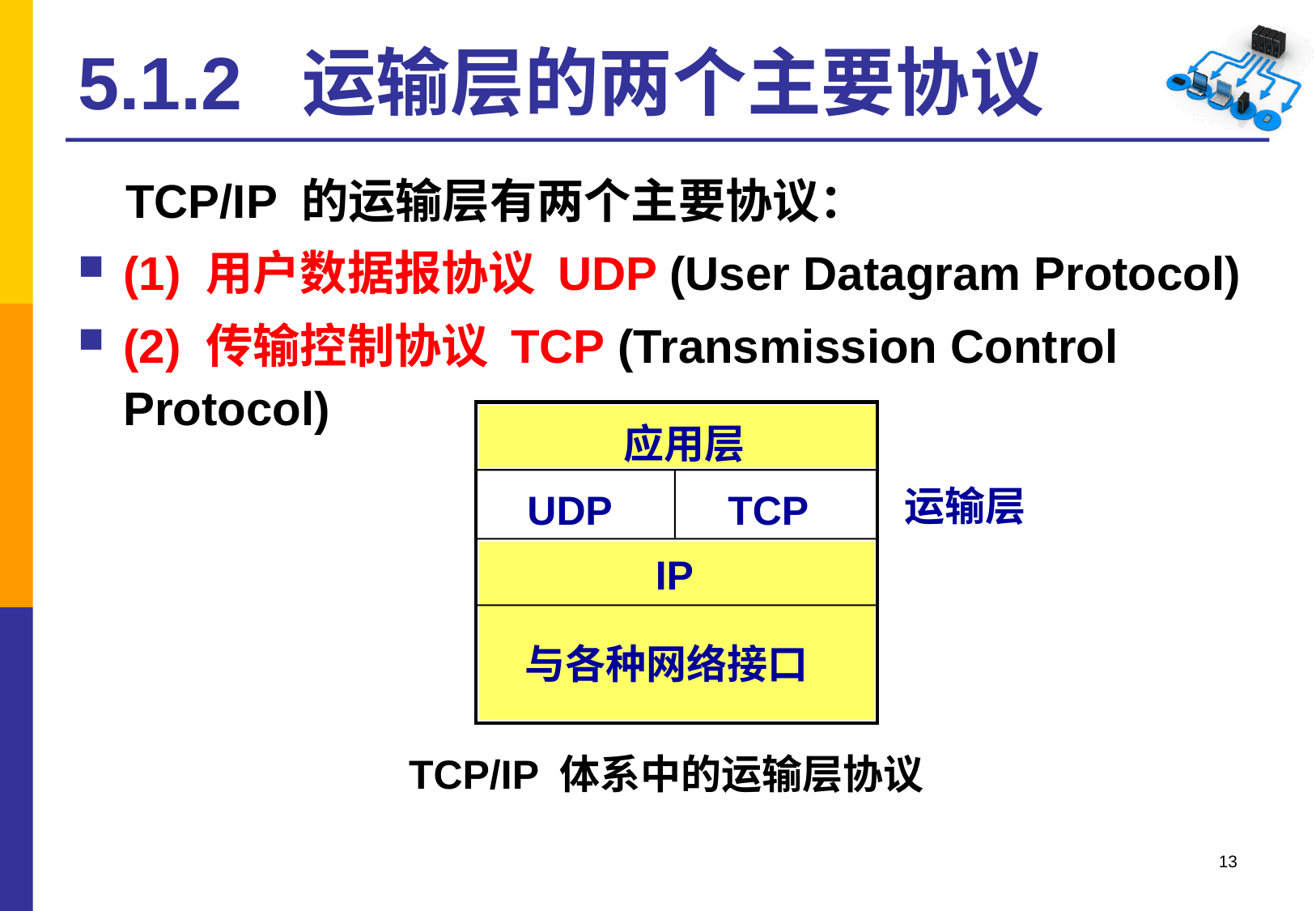

# 5.1.2  运输层的两个主要协议
	TCP/IP 的运输层有两个主要协议：
(1) 用户数据报协议 UDP (User Datagram Protocol)
(2) 传输控制协议 TCP (Transmission Control Protocol)

应用层

运输层
UDP
TCP

IP

与各种网络接口
TCP/IP 体系中的运输层协议
13